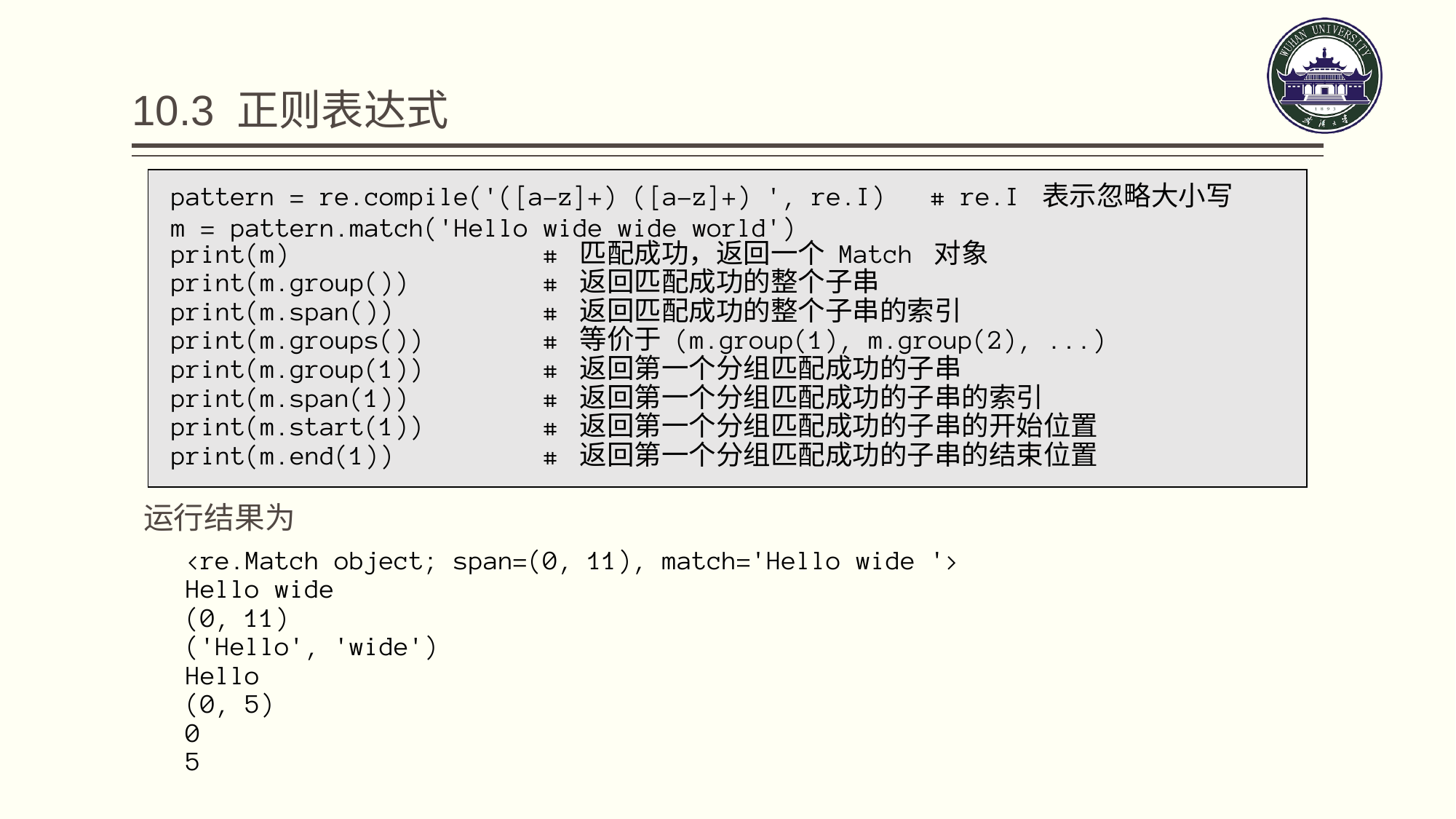

# 10.3 正则表达式
| pattern = re.compile('([a-z]+) ([a-z]+) ', re.I) # re.I 表示忽略大小写 m = pattern.match('Hello wide wide world') print(m) # 匹配成功，返回一个 Match 对象 print(m.group()) # 返回匹配成功的整个子串 print(m.span()) # 返回匹配成功的整个子串的索引 print(m.groups()) # 等价于 (m.group(1), m.group(2), ...) print(m.group(1)) # 返回第一个分组匹配成功的子串 print(m.span(1)) # 返回第一个分组匹配成功的子串的索引 print(m.start(1)) # 返回第一个分组匹配成功的子串的开始位置 print(m.end(1)) # 返回第一个分组匹配成功的子串的结束位置 |
| --- |
运行结果为
<re.Match object; span=(0, 11), match='Hello wide '>
Hello wide
(0, 11)
('Hello', 'wide')
Hello
(0, 5)
0
5